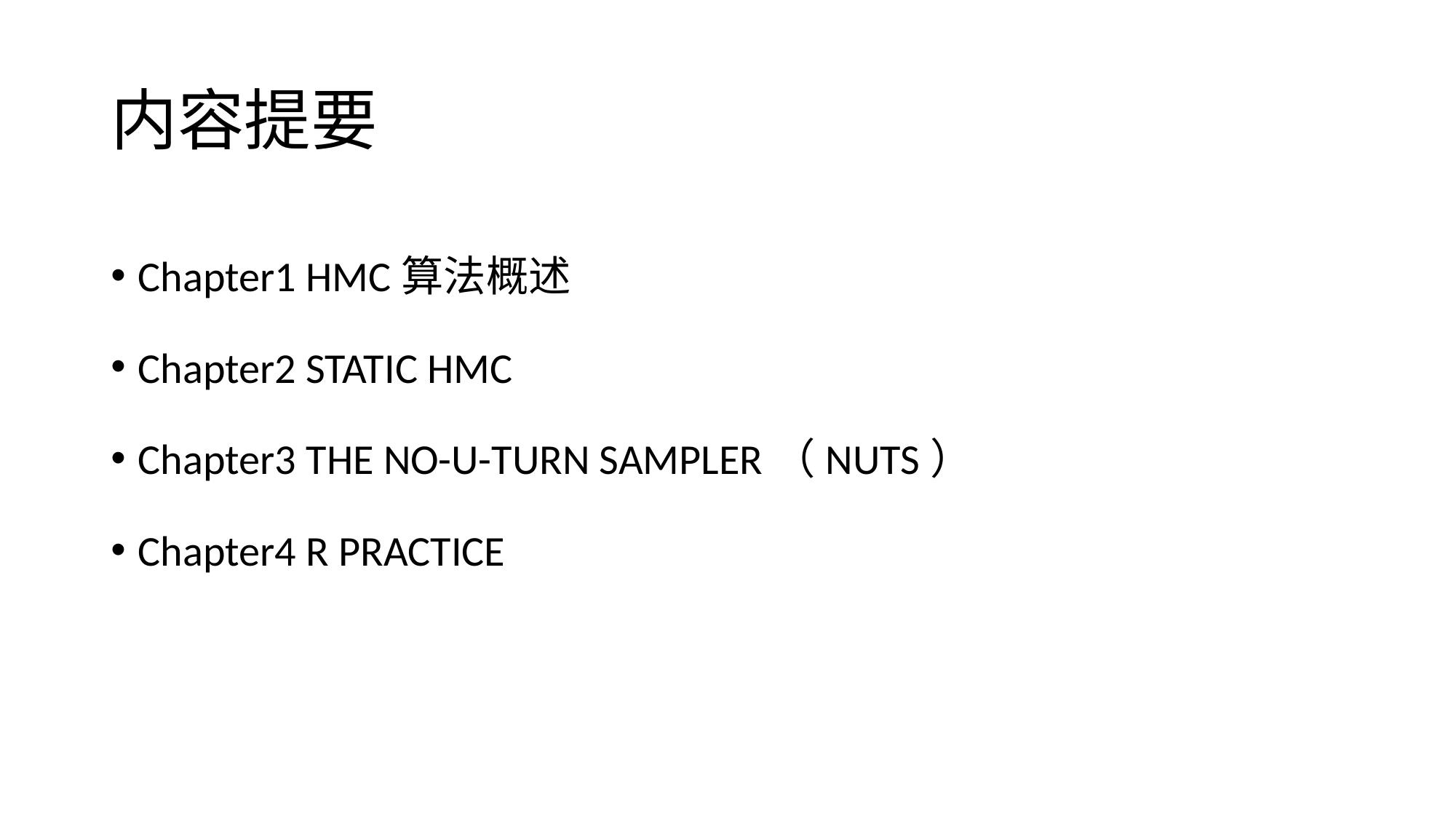

# 内容提要
Chapter1 HMC算法概述
Chapter2 STATIC HMC
Chapter3 THE NO-U-TURN SAMPLER（NUTS）
Chapter4 R PRACTICE